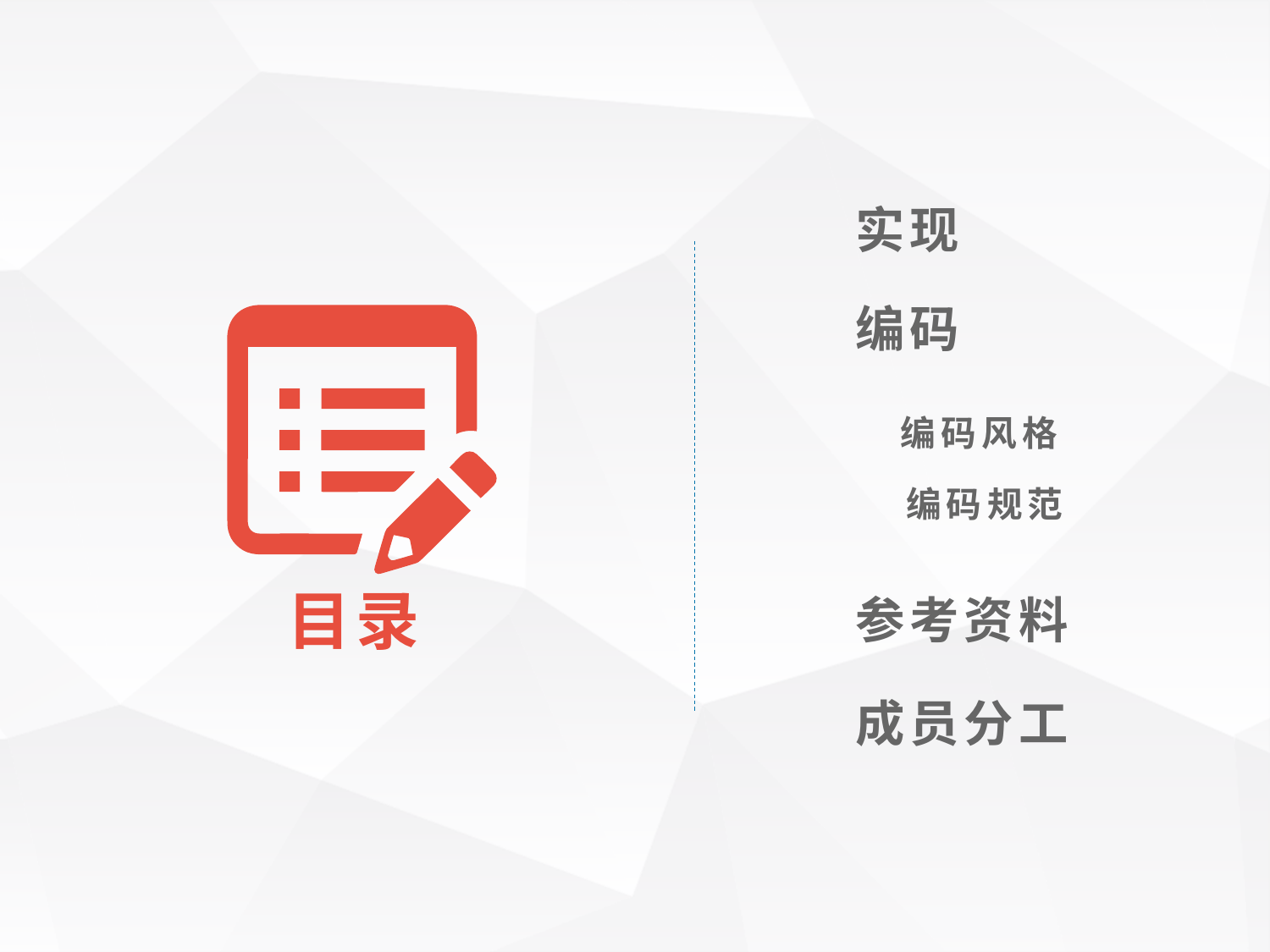

实现
编码

  编码风格
  编码规范
目录
参考资料
成员分工